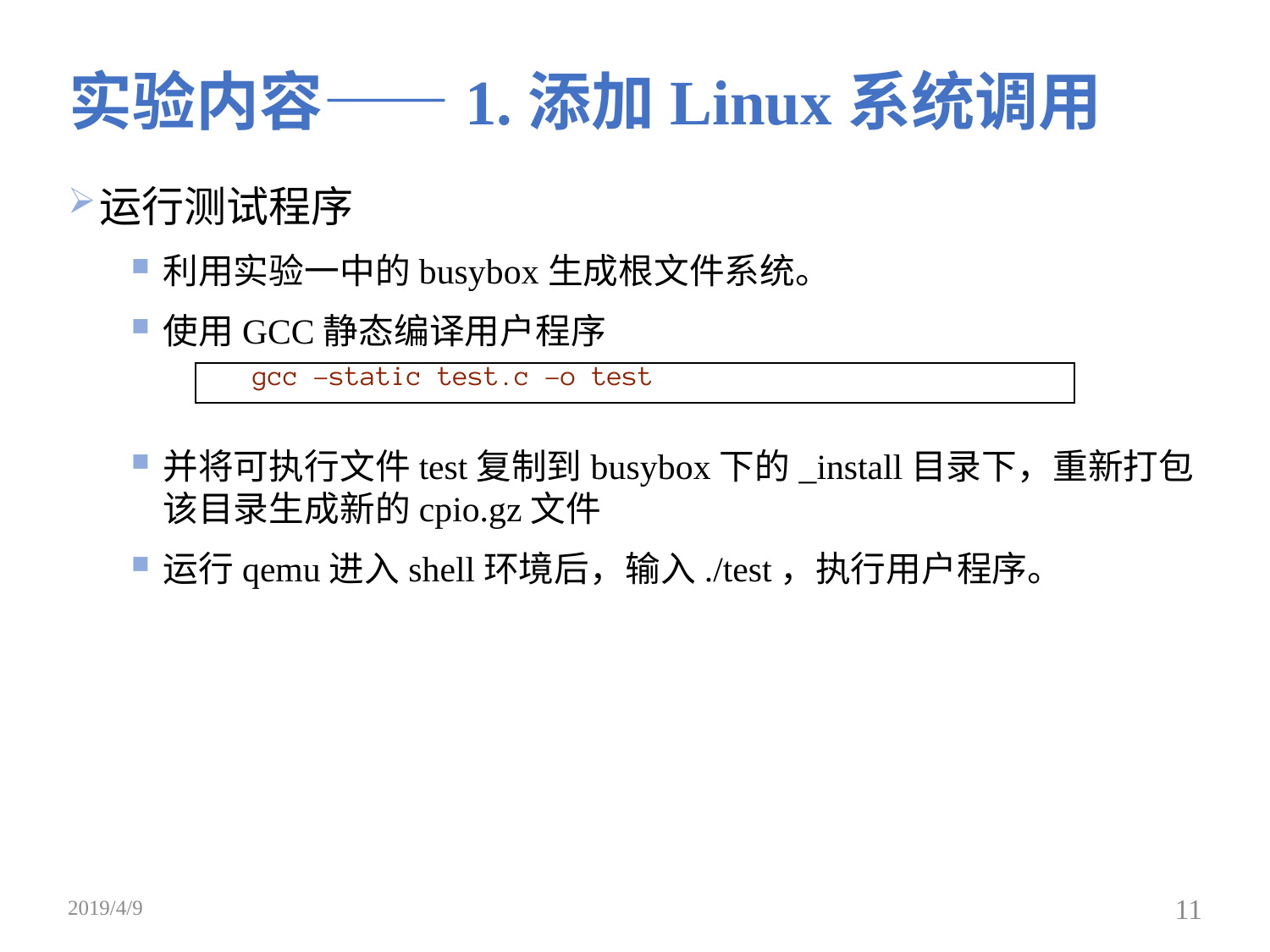

# 实验内容——1.添加Linux系统调用
运行测试程序
利用实验一中的busybox生成根文件系统。
使用GCC静态编译用户程序

并将可执行文件test复制到busybox下的_install目录下，重新打包该目录生成新的cpio.gz文件
运行qemu进入shell环境后，输入./test，执行用户程序。
| gcc –static test.c –o test |
| --- |
2019/4/9
11